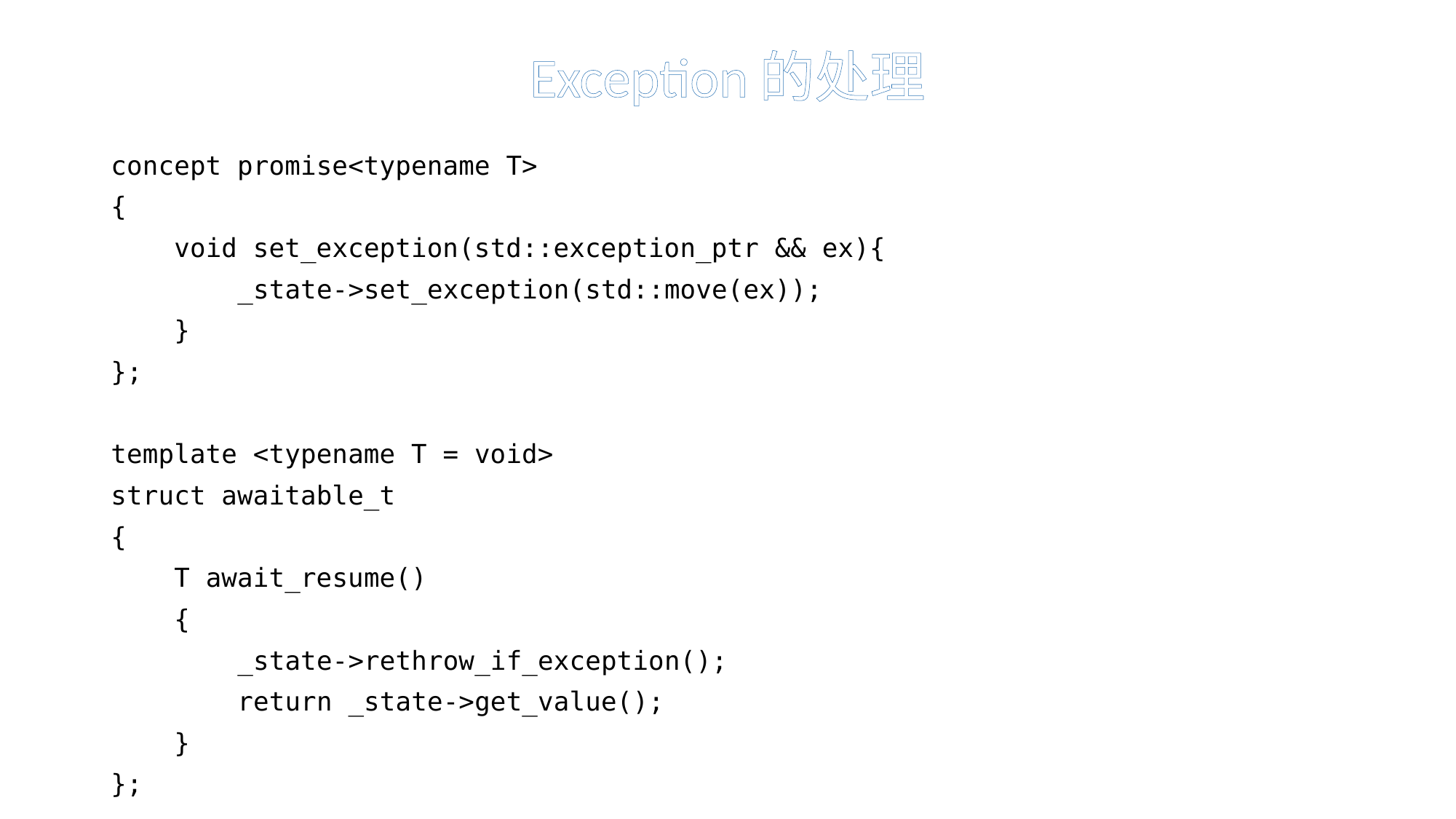

# Exception的处理
concept promise<typename T>
{
    void set_exception(std::exception_ptr && ex){
        _state->set_exception(std::move(ex));
    }
};

template <typename T = void>
struct awaitable_t
{
    T await_resume()
    {
        _state->rethrow_if_exception();
        return _state->get_value();
    }
};